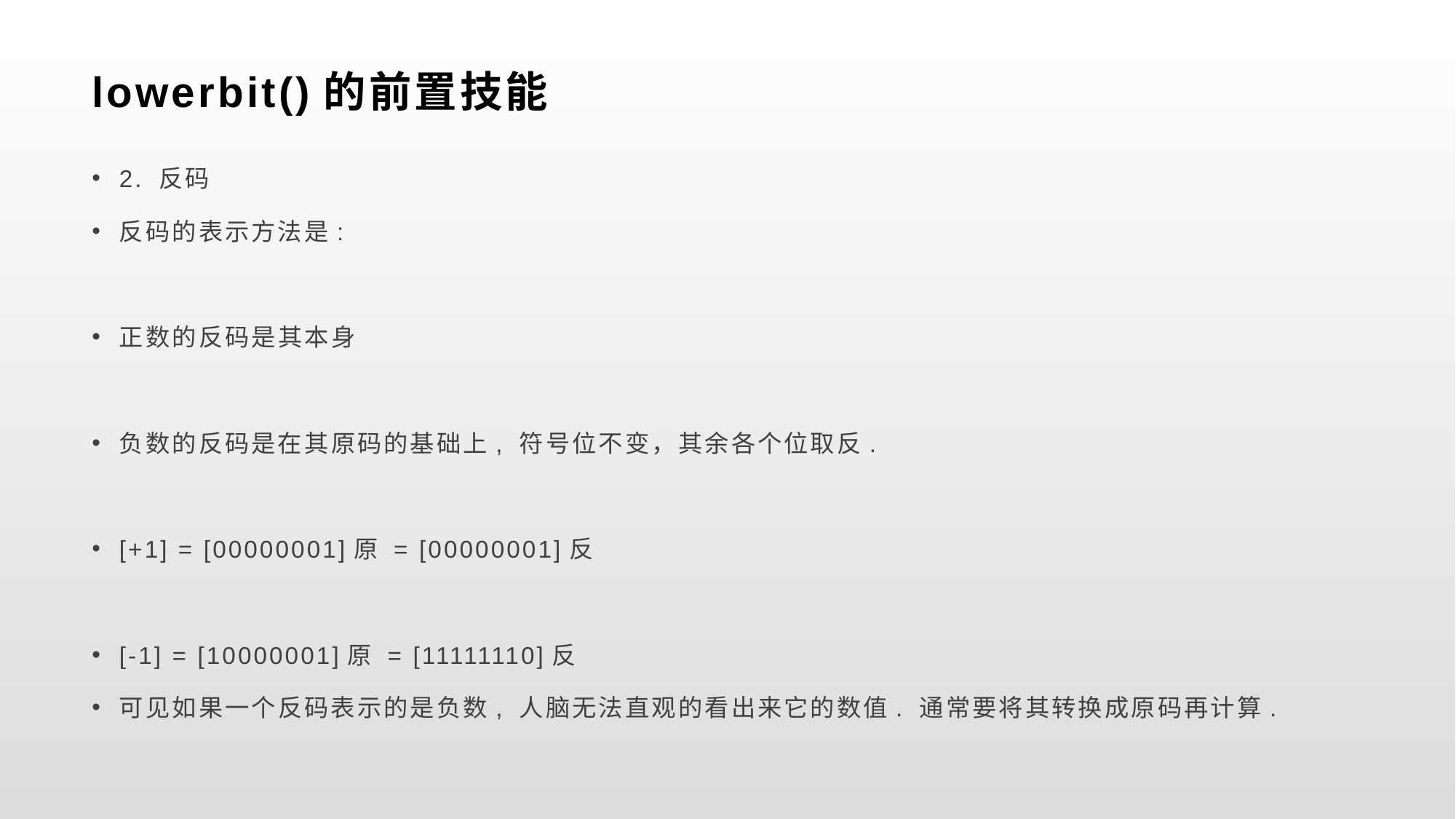

# lowerbit()的前置技能
2. 反码
反码的表示方法是:

正数的反码是其本身

负数的反码是在其原码的基础上, 符号位不变，其余各个位取反.

[+1] = [00000001]原 = [00000001]反

[-1] = [10000001]原 = [11111110]反
可见如果一个反码表示的是负数, 人脑无法直观的看出来它的数值. 通常要将其转换成原码再计算.